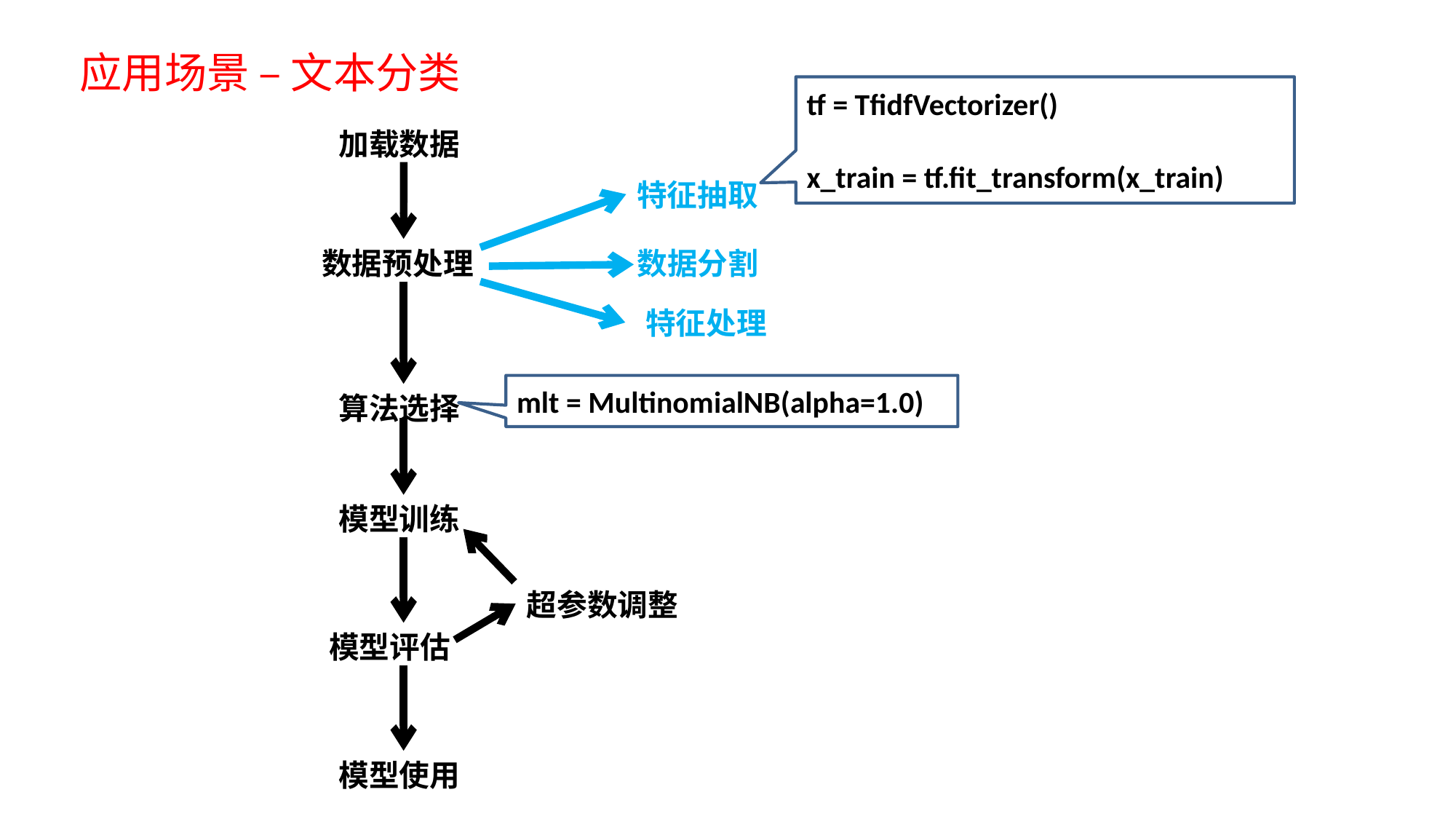

应用场景 – 文本分类
tf = TfidfVectorizer()

x_train = tf.fit_transform(x_train)
加载数据
特征抽取
数据预处理
数据分割
特征处理
mlt = MultinomialNB(alpha=1.0)
算法选择
模型训练
超参数调整
模型评估
模型使用